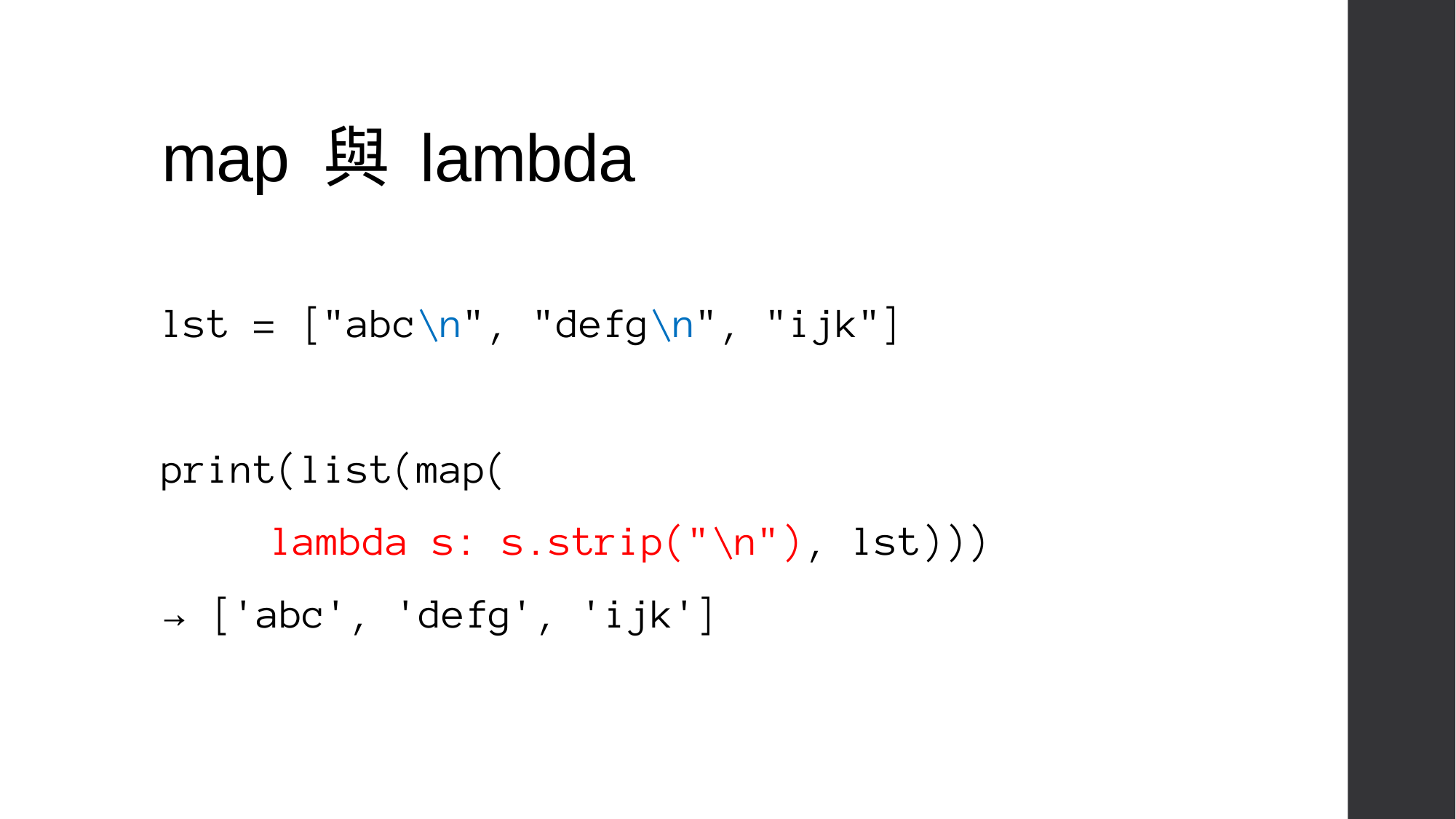

# map 與 lambda

lst = ["abc\n", "defg\n", "ijk"]

print(list(map(
	lambda s: s.strip("\n"), lst)))
→ ['abc', 'defg', 'ijk']